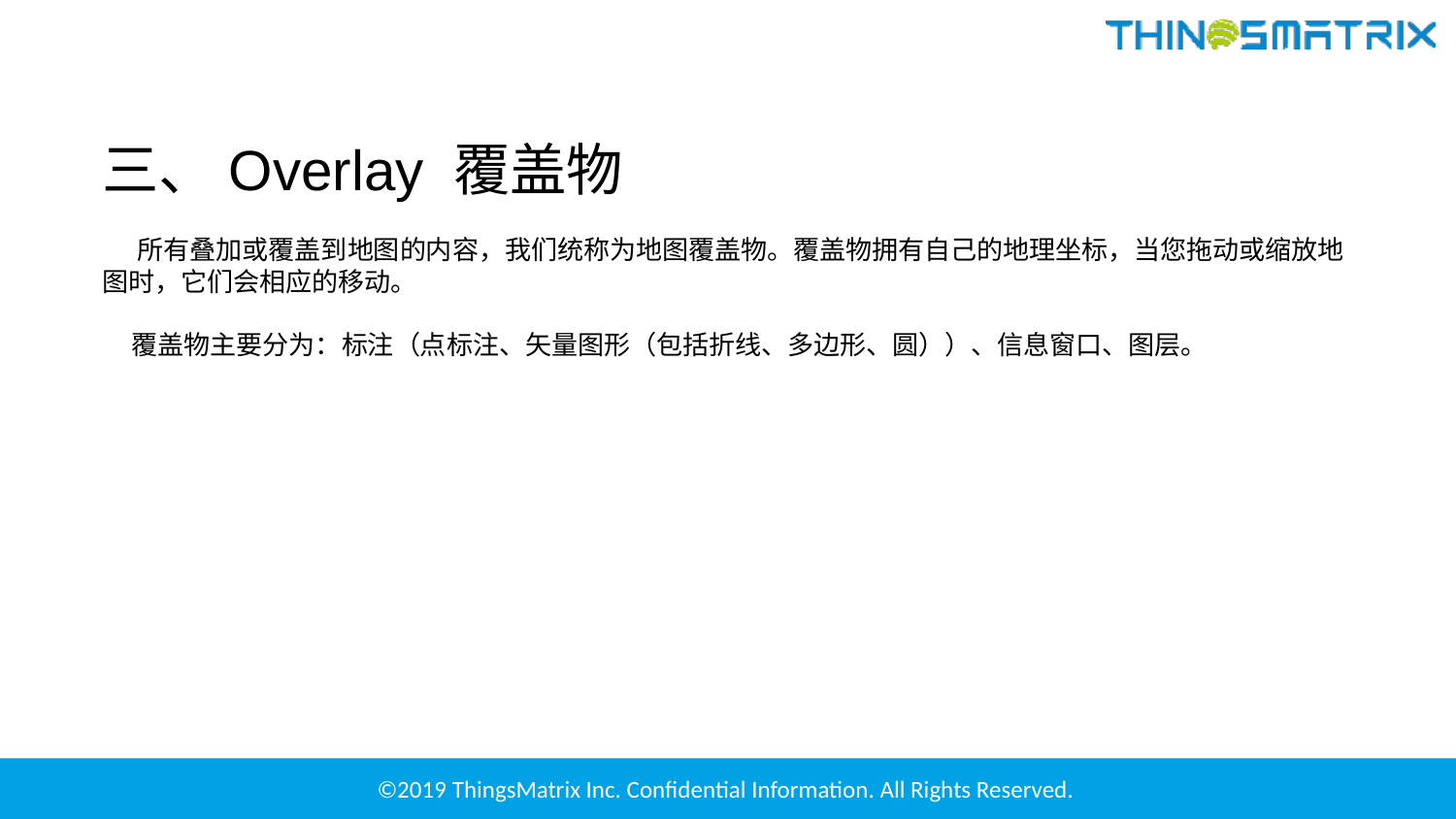

三、Overlay 覆盖物

     所有叠加或覆盖到地图的内容，我们统称为地图覆盖物。覆盖物拥有自己的地理坐标，当您拖动或缩放地图时，它们会相应的移动。

    覆盖物主要分为：标注（点标注、矢量图形（包括折线、多边形、圆））、信息窗口、图层。